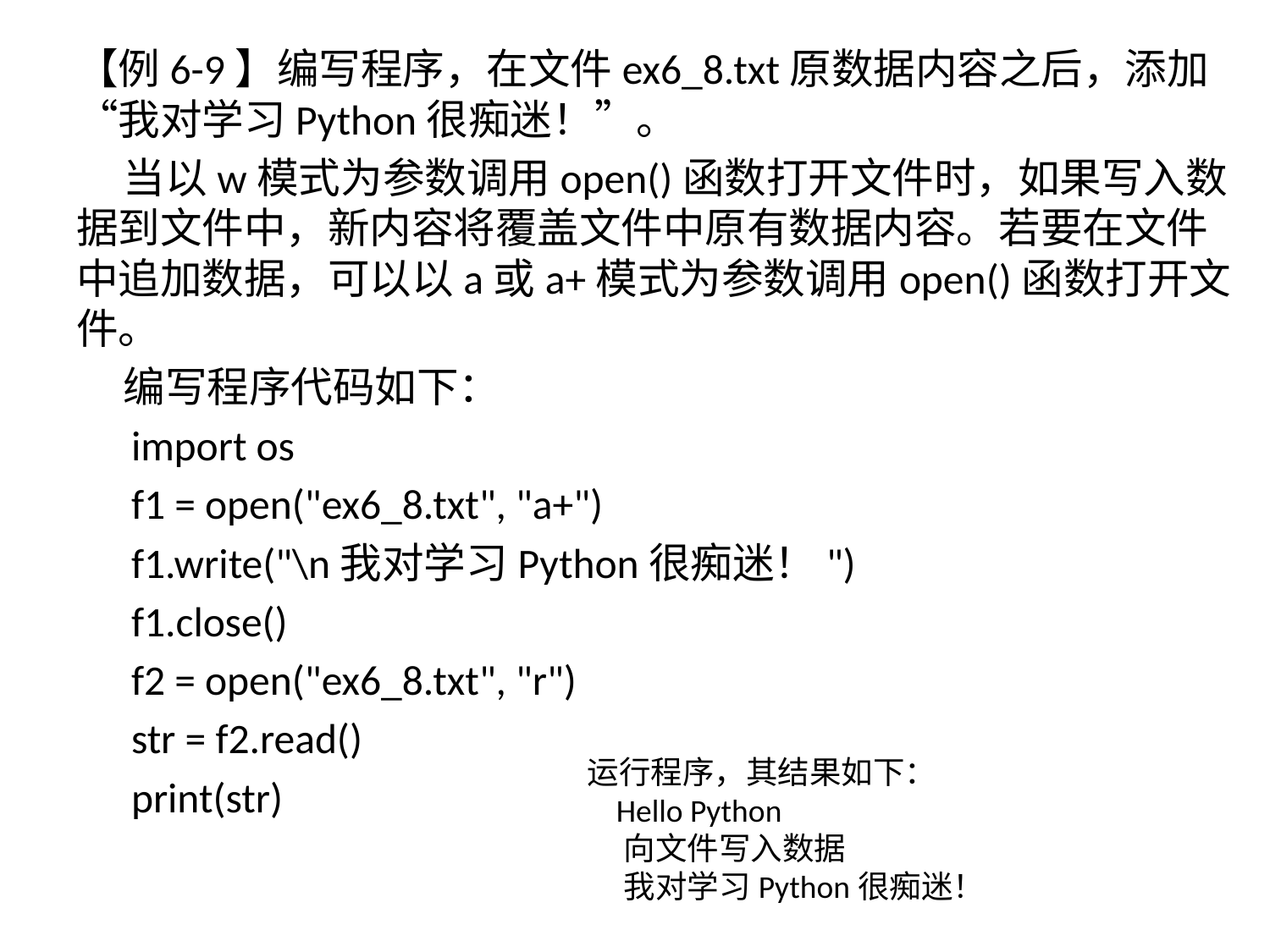

【例6-9】编写程序，在文件ex6_8.txt原数据内容之后，添加“我对学习Python很痴迷！”。
    当以w模式为参数调用open()函数打开文件时，如果写入数据到文件中，新内容将覆盖文件中原有数据内容。若要在文件中追加数据，可以以a或a+模式为参数调用open()函数打开文件。
    编写程序代码如下：
import os
f1 = open("ex6_8.txt", "a+")
f1.write("\n我对学习Python很痴迷！")
f1.close()
f2 = open("ex6_8.txt", "r")
str = f2.read()
print(str)

运行程序，其结果如下：
    Hello Python
    向文件写入数据
    我对学习Python很痴迷！